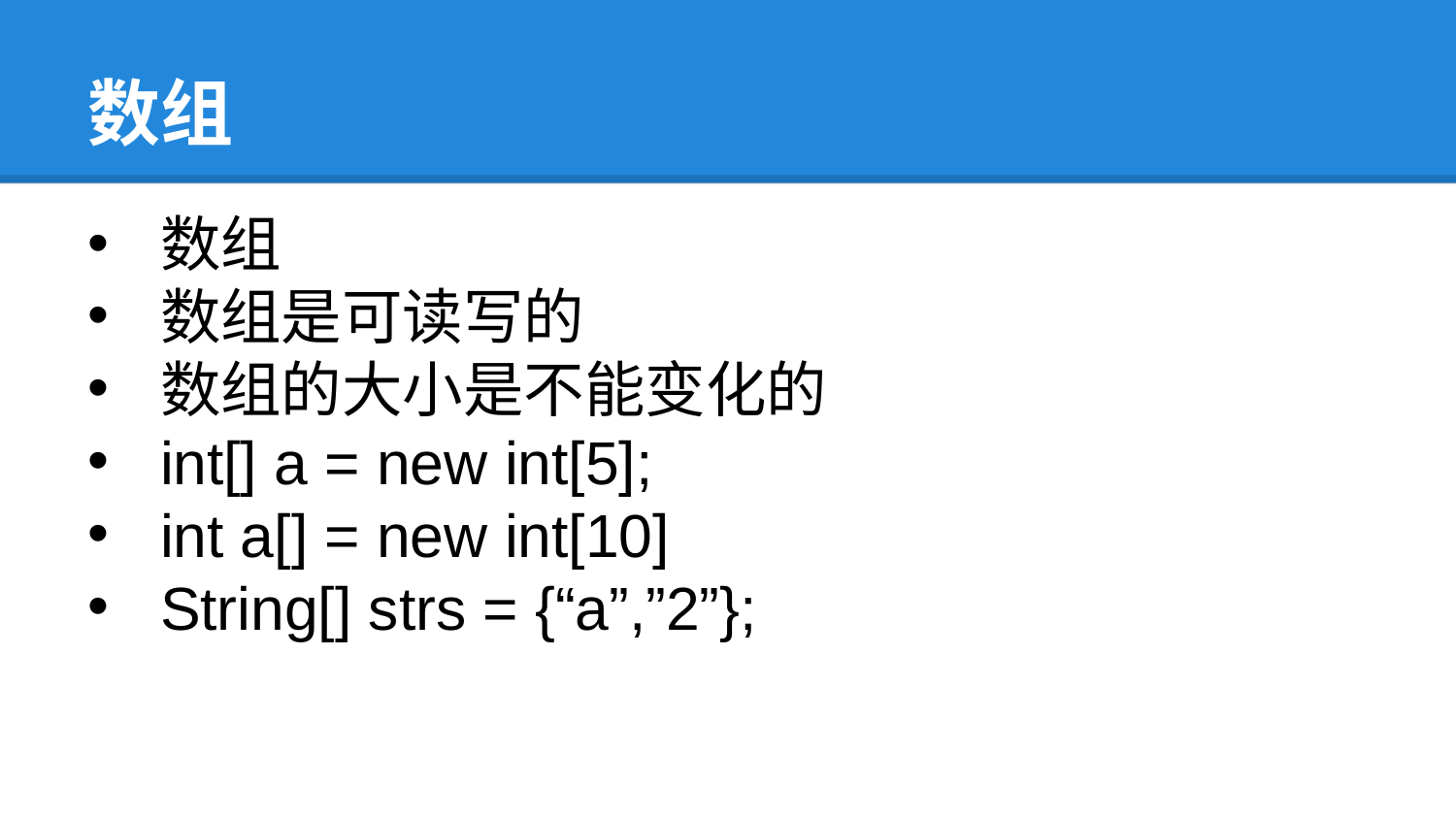

# 数组
数组
数组是可读写的
数组的大小是不能变化的
int[] a = new int[5];
int a[] = new int[10]
String[] strs = {“a”,”2”};